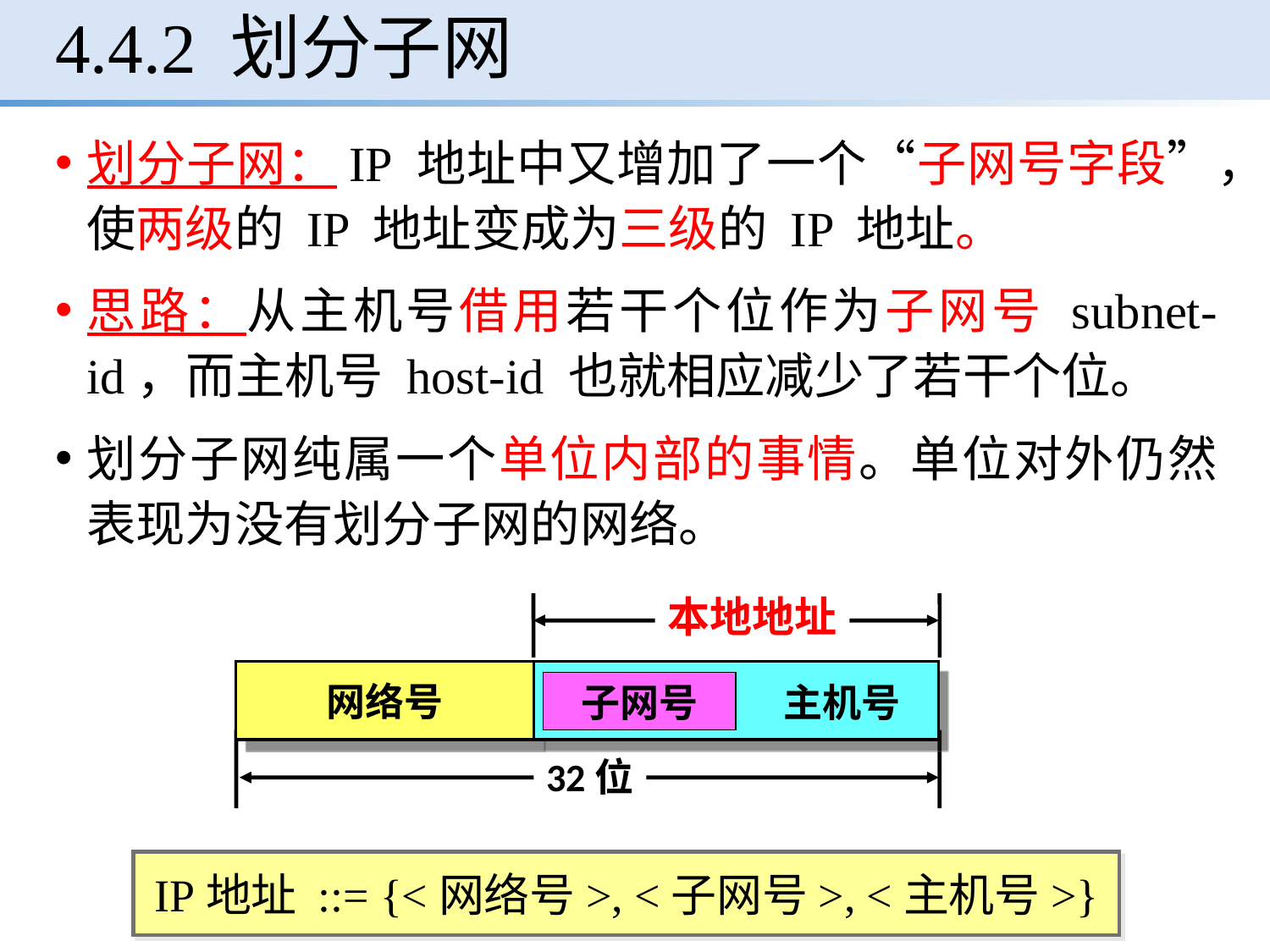

# 4.4.2 划分子网
划分子网：IP 地址中又增加了一个“子网号字段”，使两级的 IP 地址变成为三级的 IP 地址。
思路：从主机号借用若干个位作为子网号 subnet-id，而主机号 host-id 也就相应减少了若干个位。
划分子网纯属一个单位内部的事情。单位对外仍然表现为没有划分子网的网络。

本地地址

32位

网络号

主机号
子网号

IP地址 ::= {<网络号>, <子网号>, <主机号>}